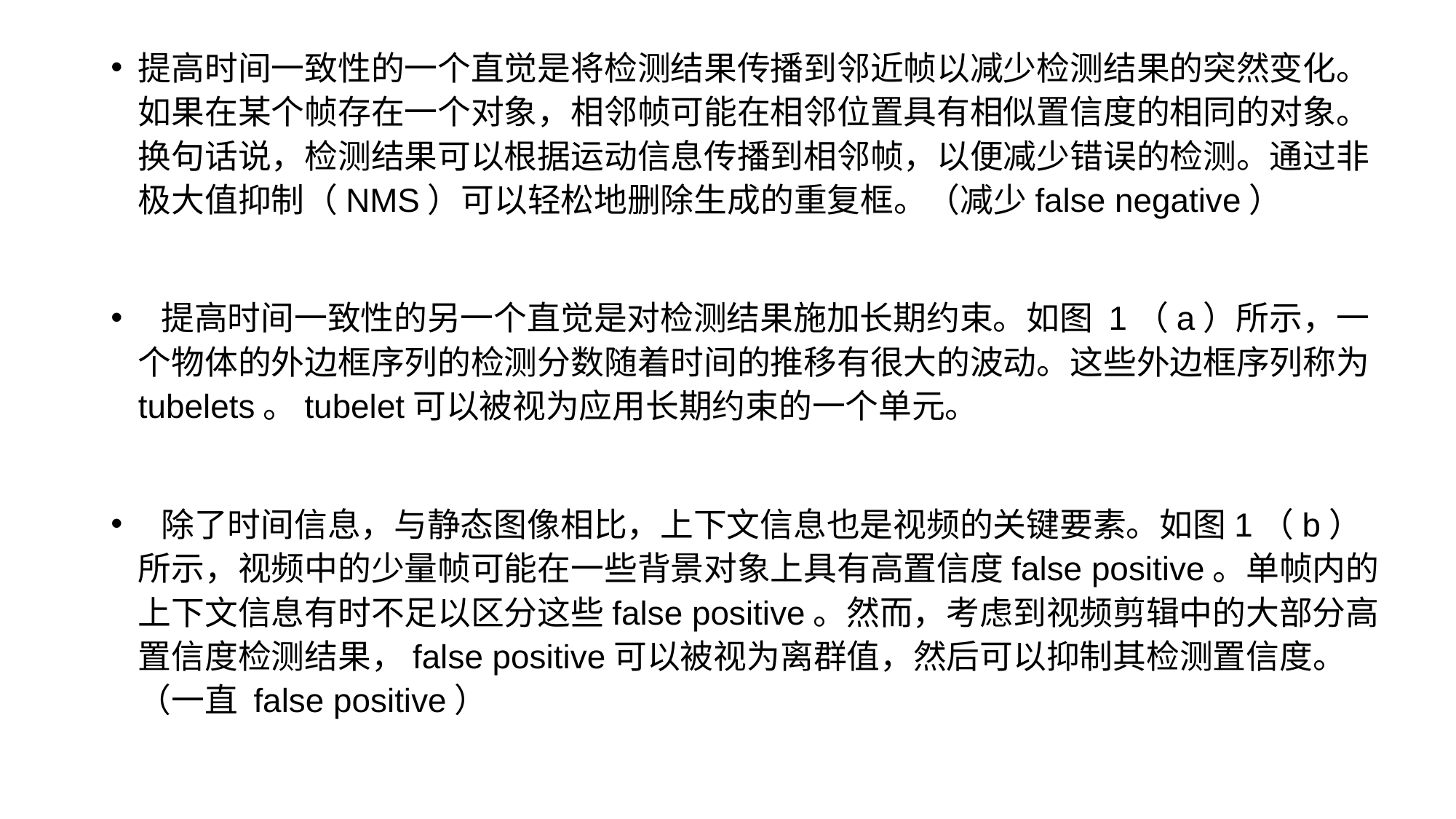

提高时间一致性的一个直觉是将检测结果传播到邻近帧以减少检测结果的突然变化。如果在某个帧存在一个对象，相邻帧可能在相邻位置具有相似置信度的相同的对象。换句话说，检测结果可以根据运动信息传播到相邻帧，以便减少错误的检测。通过非极大值抑制（NMS）可以轻松地删除生成的重复框。（减少false negative）

  提高时间一致性的另一个直觉是对检测结果施加长期约束。如图 1（a）所示，一个物体的外边框序列的检测分数随着时间的推移有很大的波动。这些外边框序列称为tubelets。tubelet可以被视为应用长期约束的一个单元。

  除了时间信息，与静态图像相比，上下文信息也是视频的关键要素。如图1（b）所示，视频中的少量帧可能在一些背景对象上具有高置信度false positive。单帧内的上下文信息有时不足以区分这些false positive。然而，考虑到视频剪辑中的大部分高置信度检测结果，false positive可以被视为离群值，然后可以抑制其检测置信度。（一直 false positive）